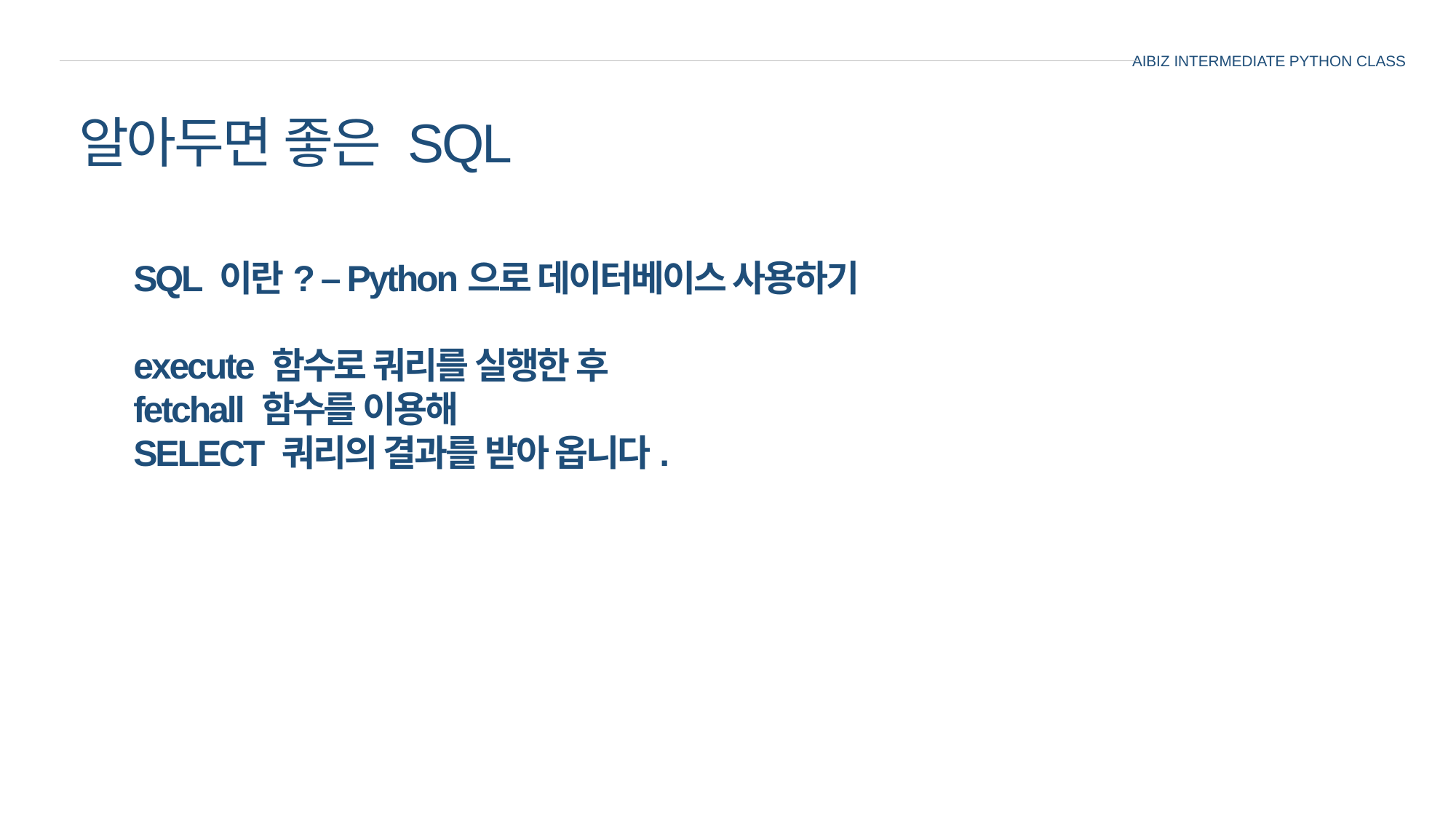

AIBIZ INTERMEDIATE PYTHON CLASS
알아두면 좋은 SQL
SQL 이란? – Python으로 데이터베이스 사용하기

execute 함수로 쿼리를 실행한 후
fetchall 함수를 이용해
SELECT 쿼리의 결과를 받아 옵니다.